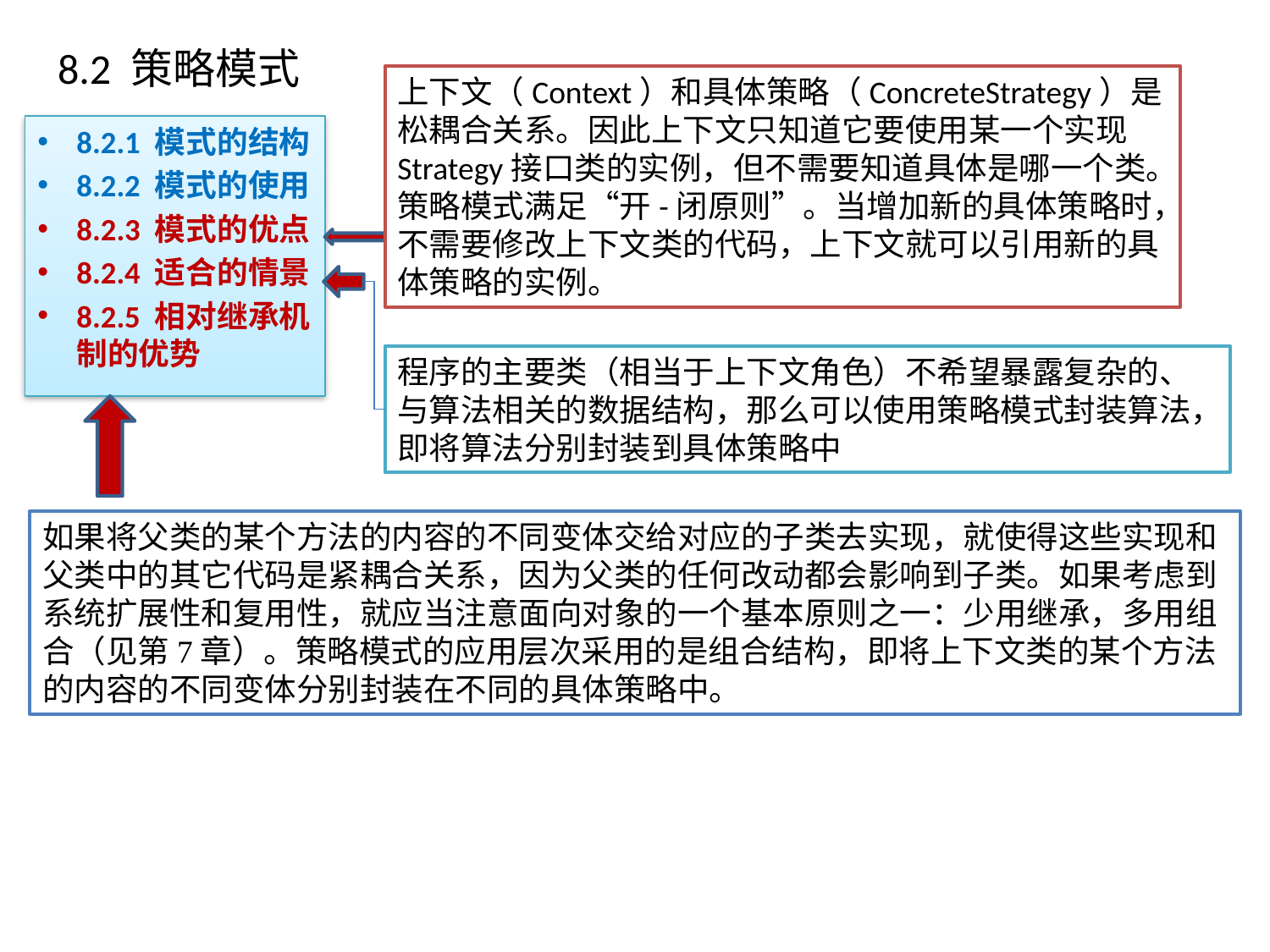

# 8.2 策略模式
上下文（Context）和具体策略（ConcreteStrategy）是松耦合关系。因此上下文只知道它要使用某一个实现Strategy接口类的实例，但不需要知道具体是哪一个类。
策略模式满足“开-闭原则”。当增加新的具体策略时，不需要修改上下文类的代码，上下文就可以引用新的具体策略的实例。
8.2.1 模式的结构
8.2.2 模式的使用
8.2.3 模式的优点
8.2.4 适合的情景
8.2.5 相对继承机制的优势

程序的主要类（相当于上下文角色）不希望暴露复杂的、与算法相关的数据结构，那么可以使用策略模式封装算法，即将算法分别封装到具体策略中

如果将父类的某个方法的内容的不同变体交给对应的子类去实现，就使得这些实现和父类中的其它代码是紧耦合关系，因为父类的任何改动都会影响到子类。如果考虑到系统扩展性和复用性，就应当注意面向对象的一个基本原则之一：少用继承，多用组合（见第7章）。策略模式的应用层次采用的是组合结构，即将上下文类的某个方法的内容的不同变体分别封装在不同的具体策略中。